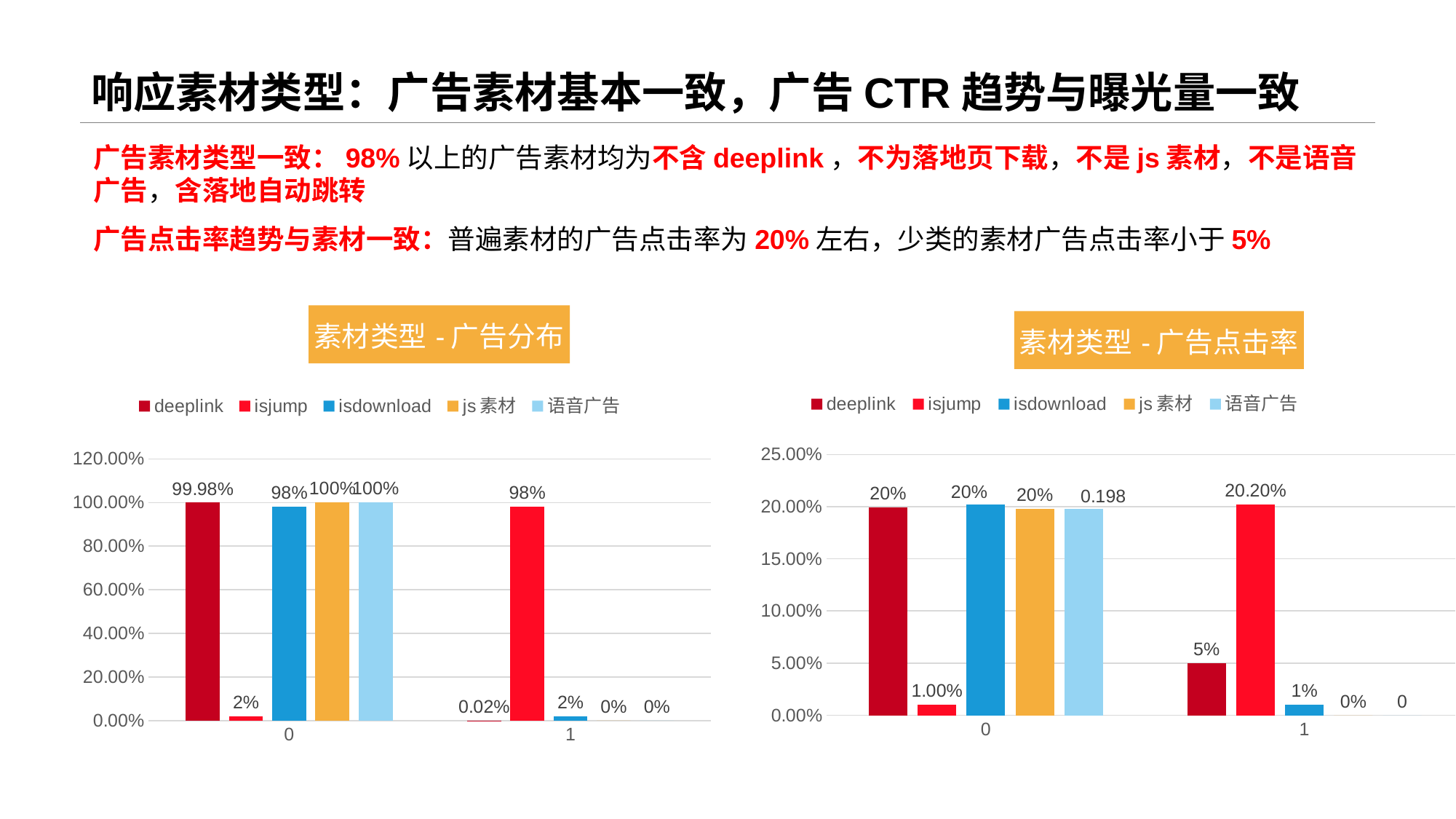

# 响应素材类型：广告素材基本一致，广告CTR趋势与曝光量一致
广告素材类型一致：98%以上的广告素材均为不含deeplink，不为落地页下载，不是js素材，不是语音广告，含落地自动跳转
广告点击率趋势与素材一致：普遍素材的广告点击率为20%左右，少类的素材广告点击率小于5%

### Chart: 素材类型-广告分布

| Category | deeplink | isjump | isdownload | js素材 | 语音广告 |
|---|---|---|---|---|---|
| 0 | 0.9998 | 0.02 | 0.98 | 1.0 | 1.0 |
| 1 | 0.0002 | 0.98 | 0.02 | 0.0 | 0.0 |

### Chart: 素材类型-广告点击率

| Category | deeplink | isjump | isdownload | js素材 | 语音广告 |
|---|---|---|---|---|---|
| 0 | 0.199 | 0.010000000000000002 | 0.202 | 0.198 | 0.198 |
| 1 | 0.05 | 0.202 | 0.010000000000000002 | 0.0 | 0.0 |